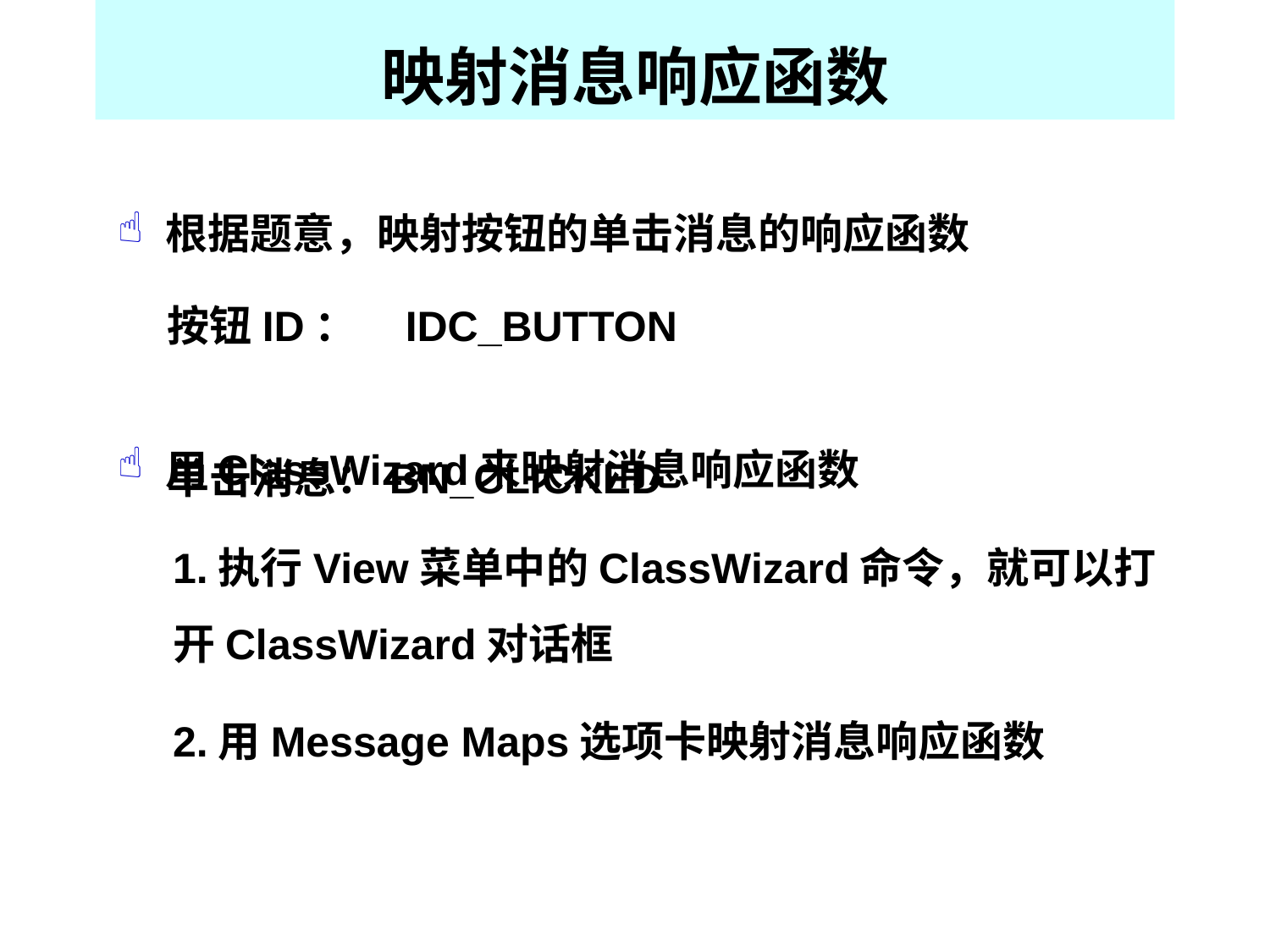

映射消息响应函数
根据题意，映射按钮的单击消息的响应函数
按钮ID：    IDC_BUTTON
单击消息：BN_CLICKED
用ClassWizard来映射消息响应函数
1.执行View菜单中的ClassWizard命令，就可以打开ClassWizard对话框
2.用Message Maps选项卡映射消息响应函数